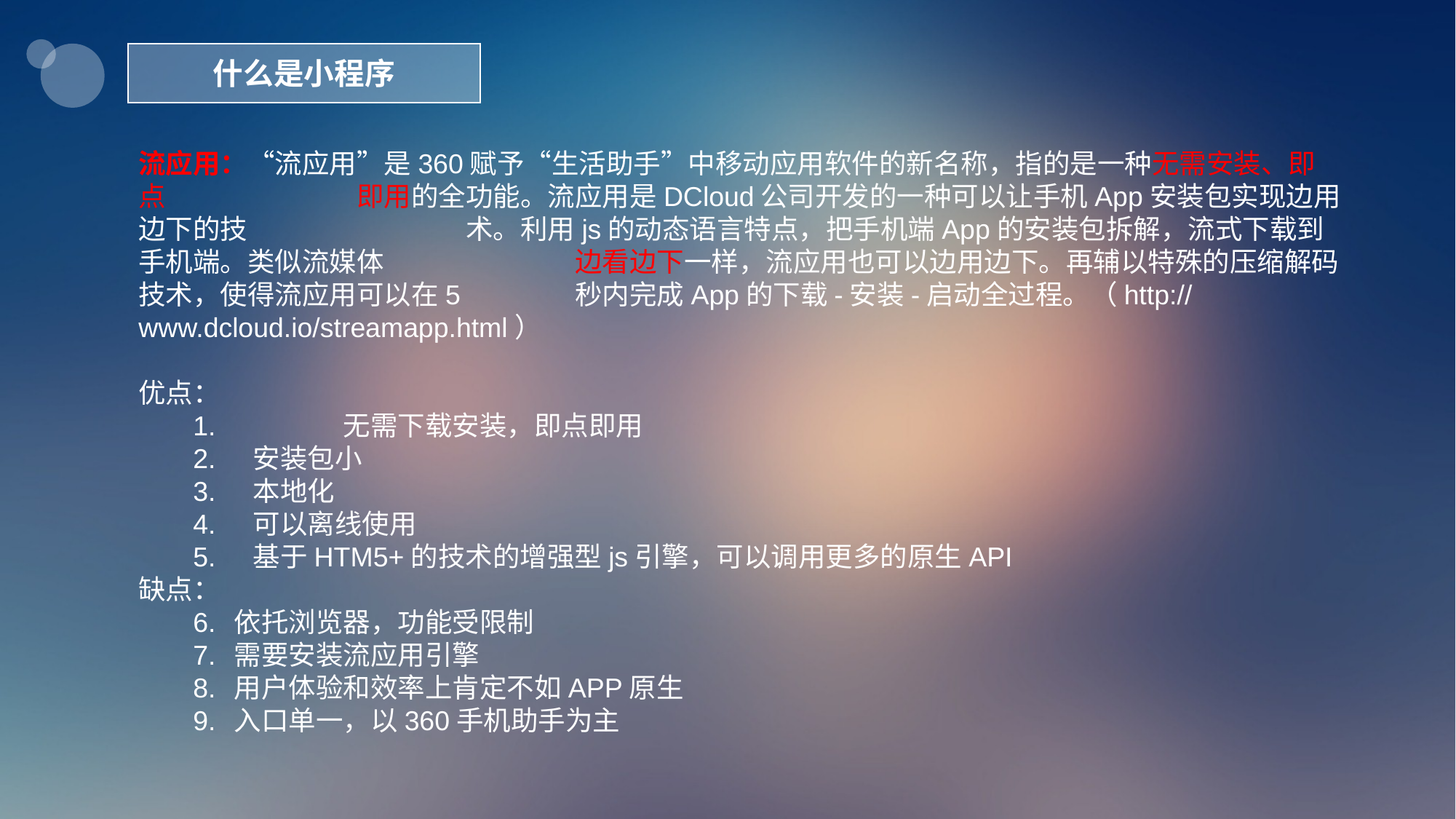

什么是小程序

流应用：“流应用”是360赋予“生活助手”中移动应用软件的新名称，指的是一种无需安装、即点		即用的全功能。流应用是DCloud公司开发的一种可以让手机App安装包实现边用边下的技		术。利用js的动态语言特点，把手机端App的安装包拆解，流式下载到手机端。类似流媒体		边看边下一样，流应用也可以边用边下。再辅以特殊的压缩解码技术，使得流应用可以在5		秒内完成App的下载-安装-启动全过程。（http://www.dcloud.io/streamapp.html）

优点：
	无需下载安装，即点即用
  安装包小
  本地化
  可以离线使用
  基于HTM5+的技术的增强型js引擎，可以调用更多的原生API
缺点：
依托浏览器，功能受限制
需要安装流应用引擎
用户体验和效率上肯定不如APP原生
入口单一，以360手机助手为主